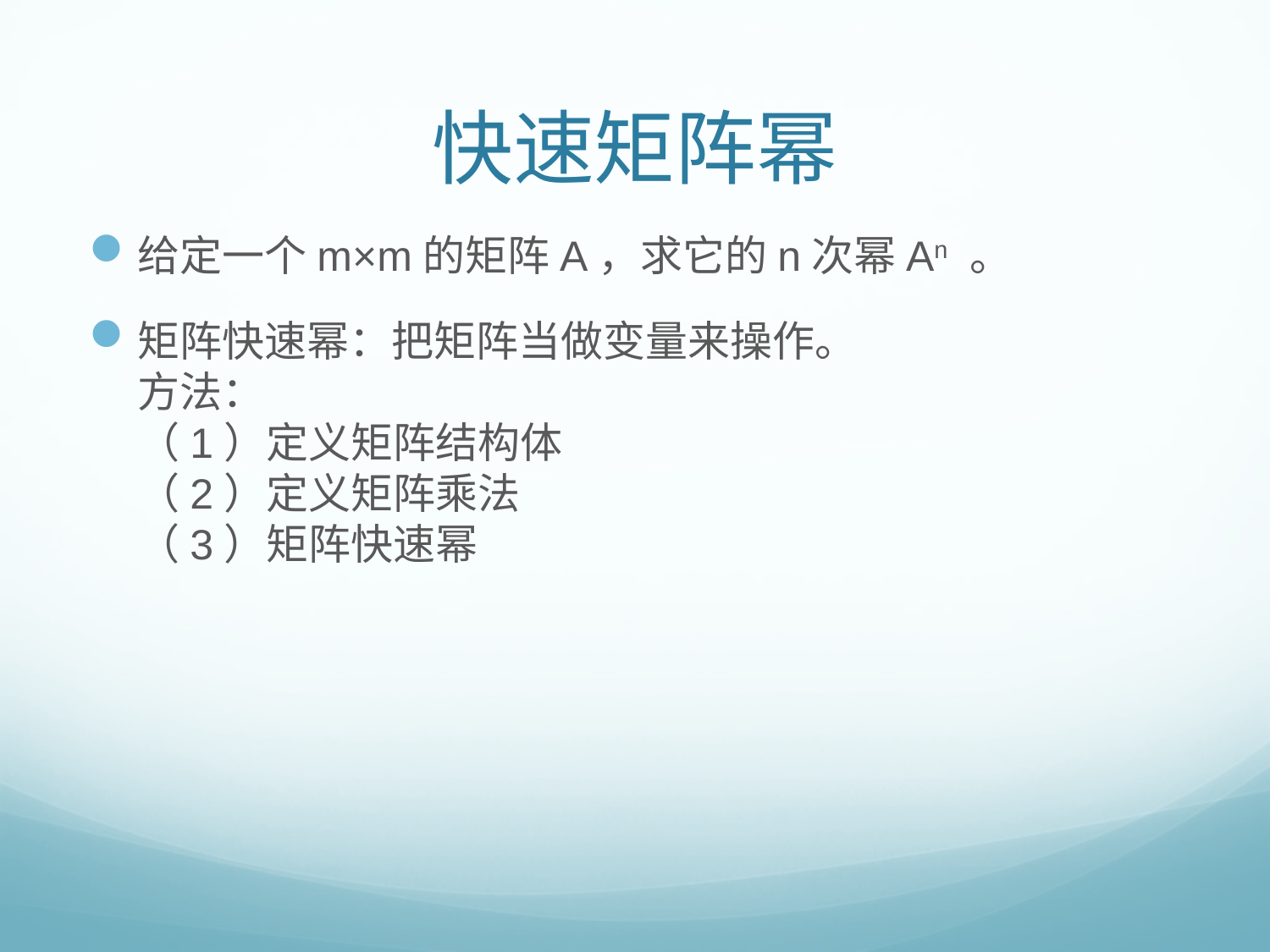

# 快速矩阵幂
给定一个m×m的矩阵A，求它的n次幂An 。
矩阵快速幂：把矩阵当做变量来操作。
方法：
（1）定义矩阵结构体
（2）定义矩阵乘法
（3）矩阵快速幂